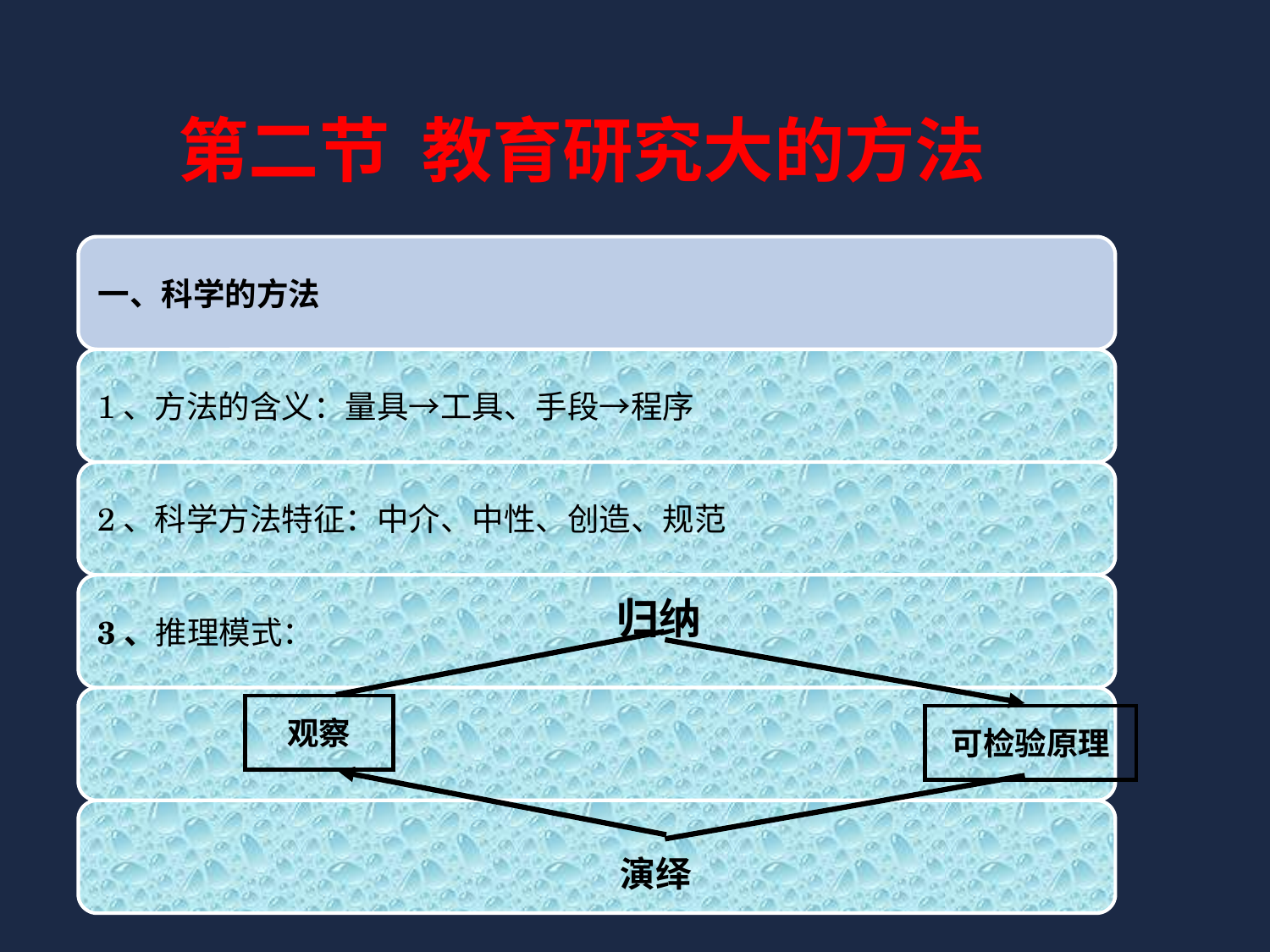

第二节  教育研究大的方法
一、科学的方法
1、方法的含义：量具→工具、手段→程序
2、科学方法特征：中介、中性、创造、规范
3、推理模式：
归纳

观察
可检验原理

演绎